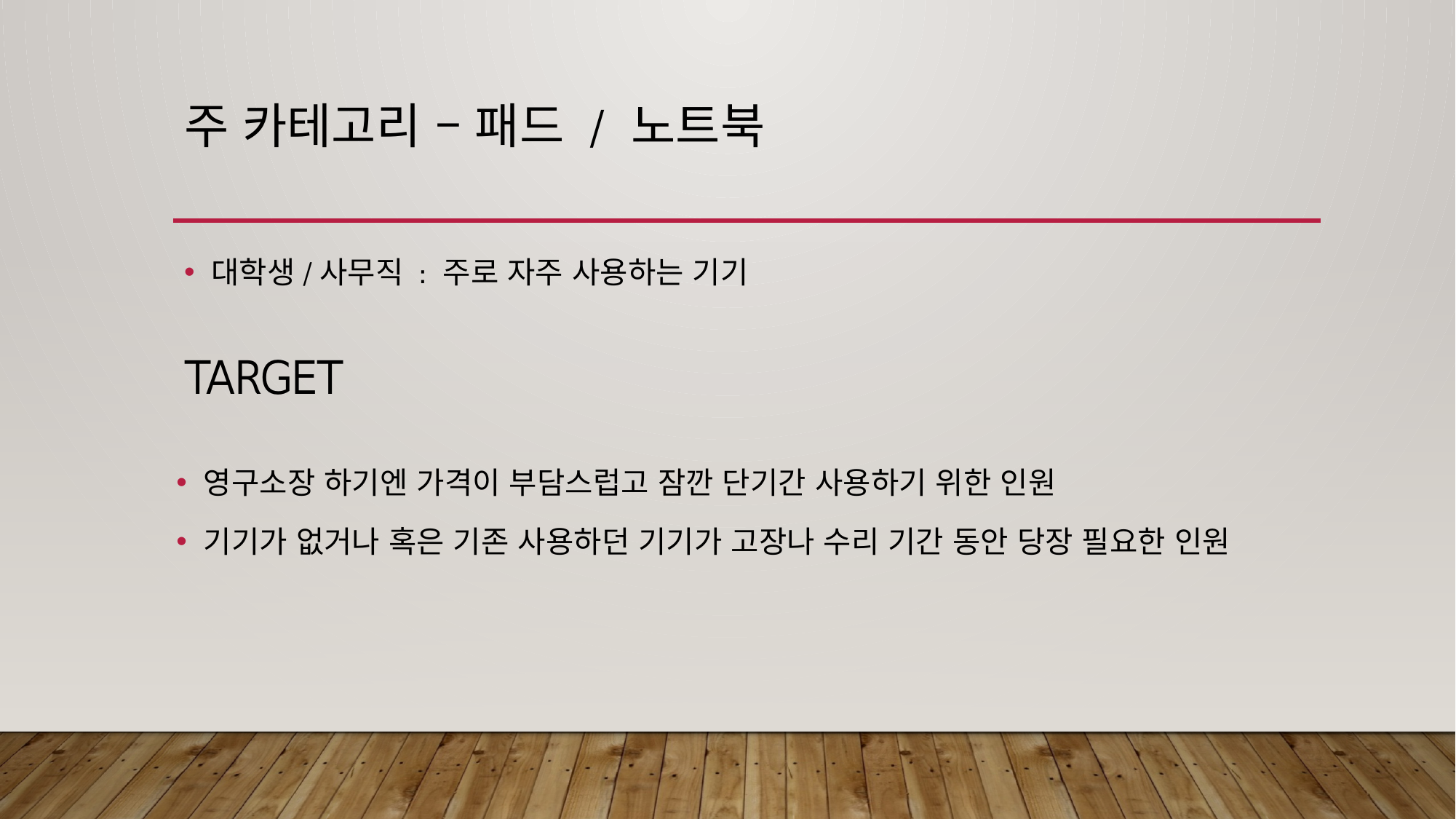

# 주 카테고리 – 패드 / 노트북
대학생/사무직 : 주로 자주 사용하는 기기

Target
영구소장 하기엔 가격이 부담스럽고 잠깐 단기간 사용하기 위한 인원
기기가 없거나 혹은 기존 사용하던 기기가 고장나 수리 기간 동안 당장 필요한 인원